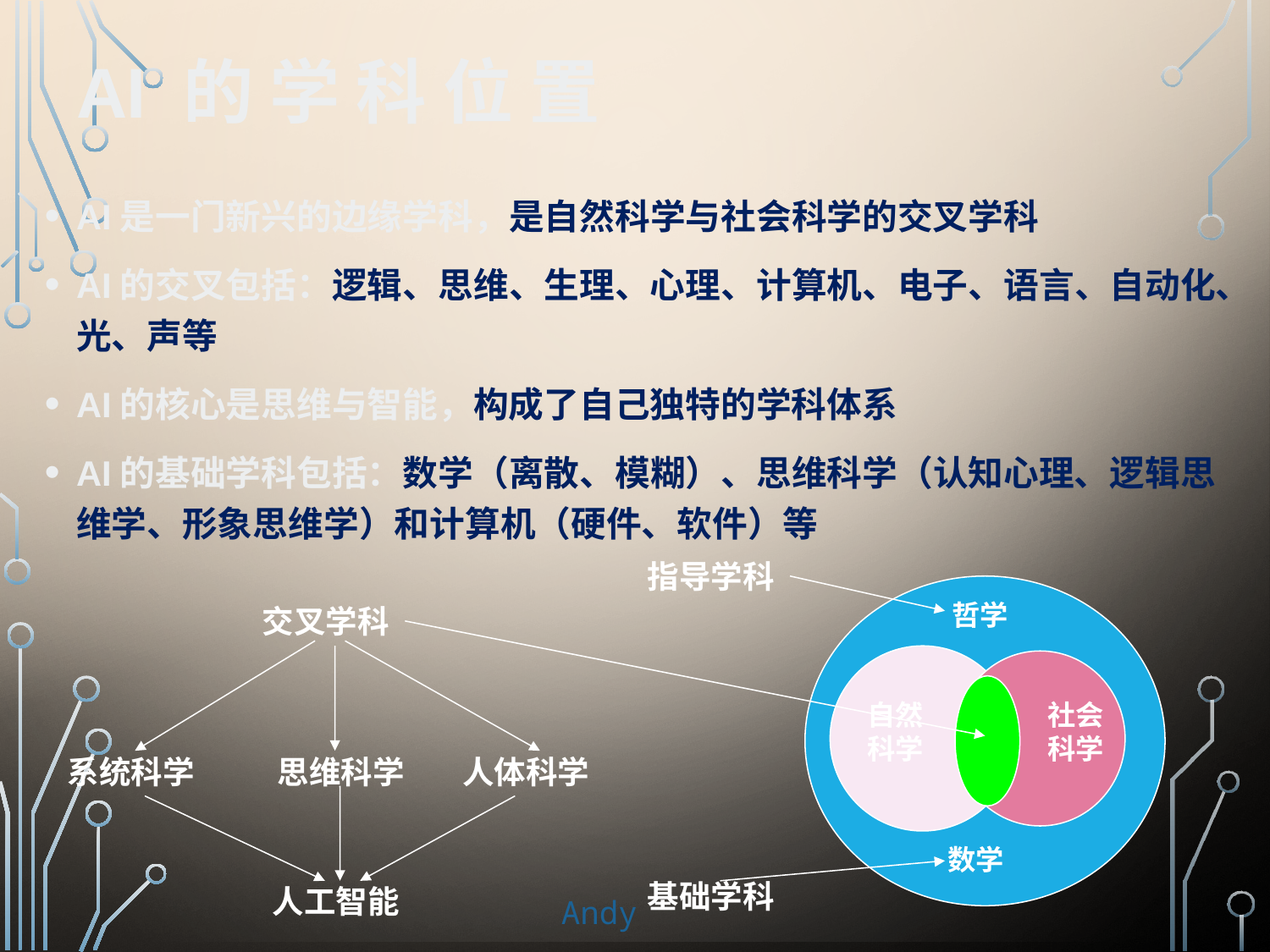

# AI 的 学 科 位 置
AI是一门新兴的边缘学科，是自然科学与社会科学的交叉学科
AI的交叉包括：逻辑、思维、生理、心理、计算机、电子、语言、自动化、光、声等
AI的核心是思维与智能，构成了自己独特的学科体系
AI的基础学科包括：数学（离散、模糊）、思维科学（认知心理、逻辑思维学、形象思维学）和计算机（硬件、软件）等

指导学科

哲学
交叉学科

自然科学
社会科学
系统科学
思维科学
人体科学

15
数学

基础学科
人工智能